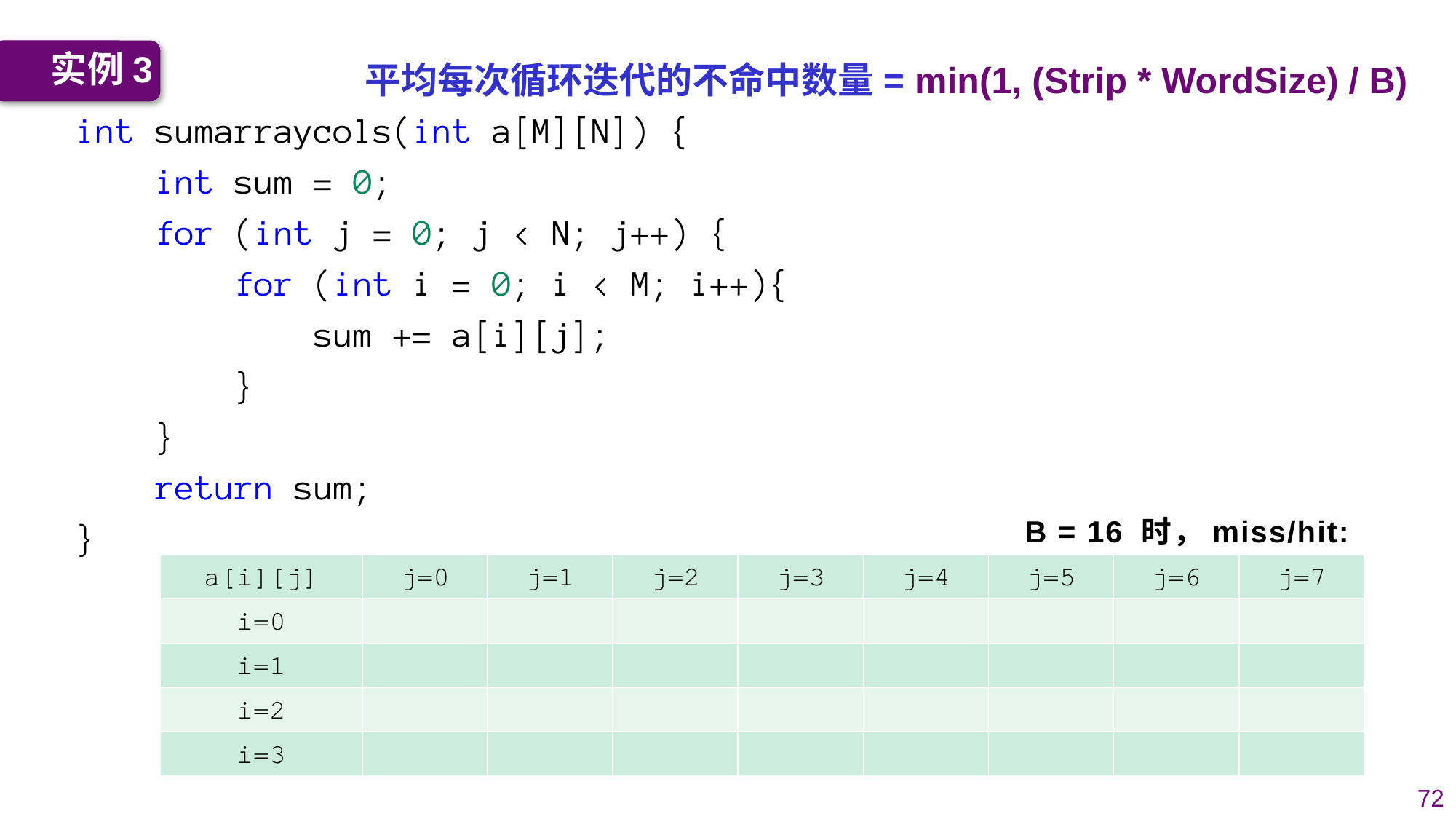

实例3

平均每次循环迭代的不命中数量= min(1, (Strip * WordSize) / B)
int sumarraycols(int a[M][N]) {
    int sum = 0;
    for (int j = 0; j < N; j++) {
        for (int i = 0; i < M; i++){
            sum += a[i][j];
        }
    }
    return sum;
}
B = 16 时，miss/hit:
| a[i][j] | j=0 | j=1 | j=2 | j=3 | j=4 | j=5 | j=6 | j=7 |
| --- | --- | --- | --- | --- | --- | --- | --- | --- |
| i=0 |  |  |  |  |  |  |  |  |
| i=1 |  |  |  |  |  |  |  |  |
| i=2 |  |  |  |  |  |  |  |  |
| i=3 |  |  |  |  |  |  |  |  |

72